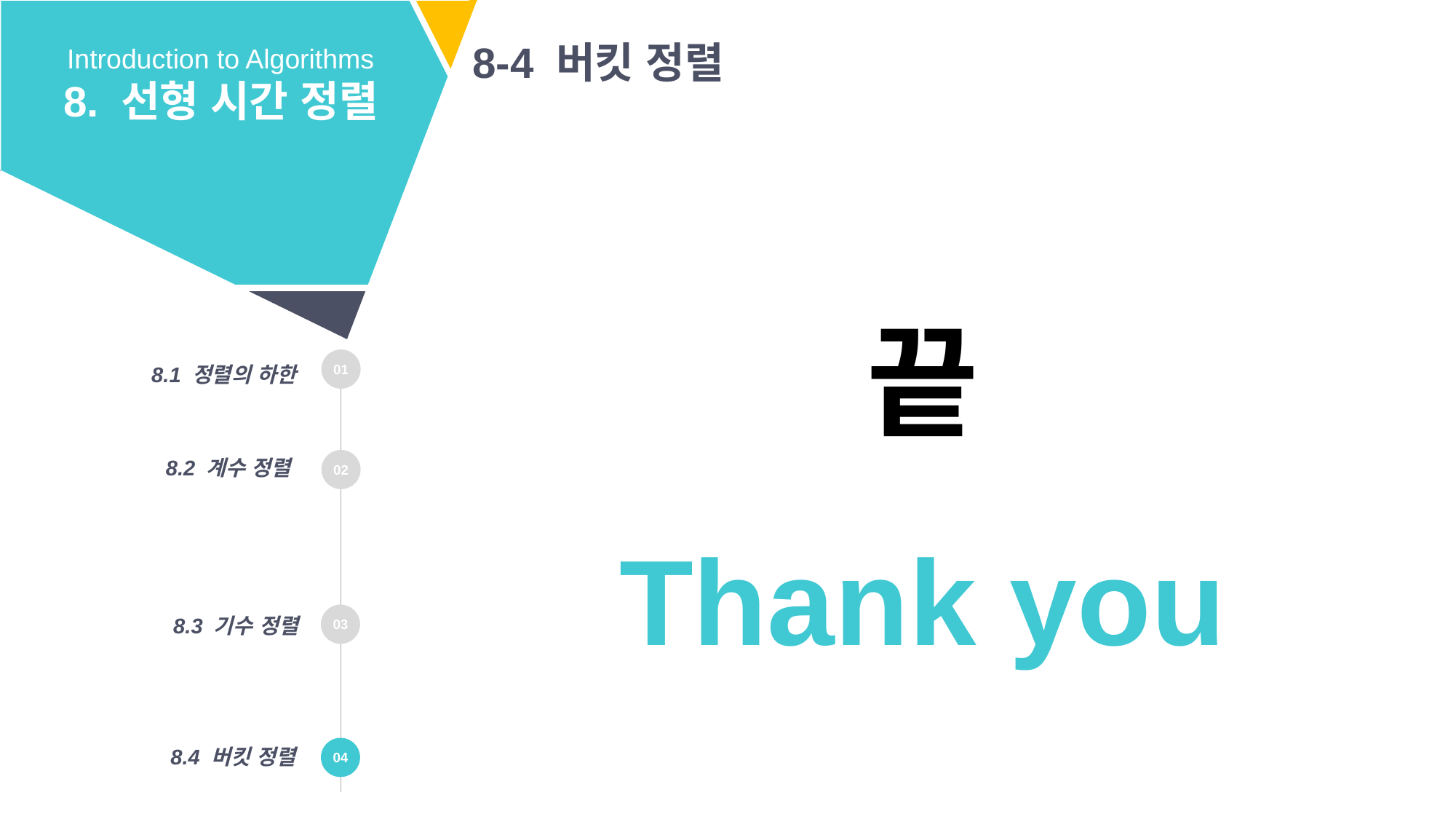

8-4 버킷 정렬
Introduction to Algorithms
8. 선형 시간 정렬
끝
Thank you
01
8.1 정렬의 하한
8.2 계수 정렬
02
03
8.3 기수 정렬
8.4 버킷 정렬
04